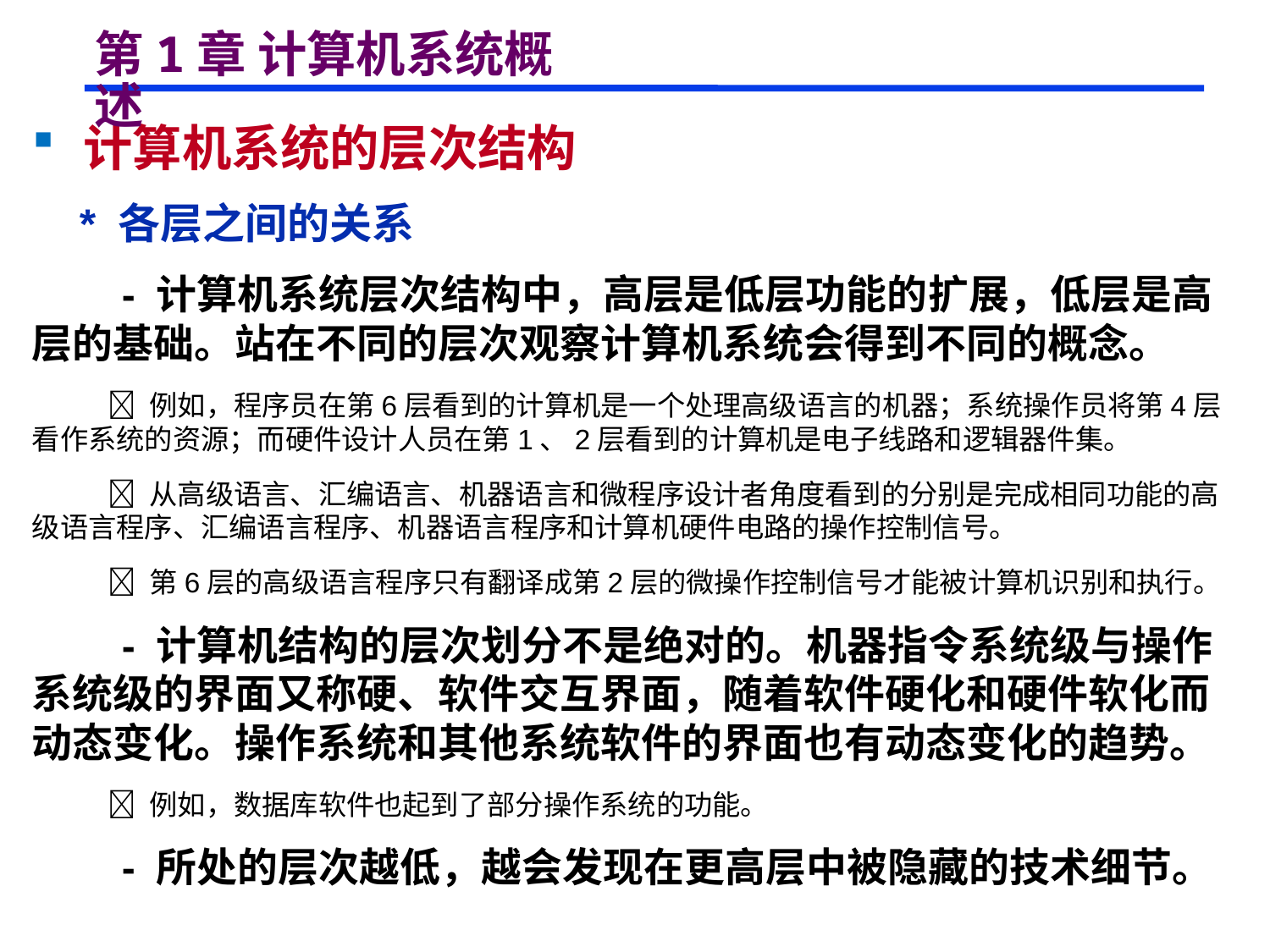

# 第1章 计算机系统概述
 计算机系统的层次结构
    * 各层之间的关系
        - 计算机系统层次结构中，高层是低层功能的扩展，低层是高层的基础。站在不同的层次观察计算机系统会得到不同的概念。
            • 例如，程序员在第6层看到的计算机是一个处理高级语言的机器；系统操作员将第4层看作系统的资源；而硬件设计人员在第1、2层看到的计算机是电子线路和逻辑器件集。
            • 从高级语言、汇编语言、机器语言和微程序设计者角度看到的分别是完成相同功能的高级语言程序、汇编语言程序、机器语言程序和计算机硬件电路的操作控制信号。
            • 第6层的高级语言程序只有翻译成第2层的微操作控制信号才能被计算机识别和执行。
        - 计算机结构的层次划分不是绝对的。机器指令系统级与操作系统级的界面又称硬、软件交互界面，随着软件硬化和硬件软化而动态变化。操作系统和其他系统软件的界面也有动态变化的趋势。
            • 例如，数据库软件也起到了部分操作系统的功能。
        - 所处的层次越低，越会发现在更高层中被隐藏的技术细节。